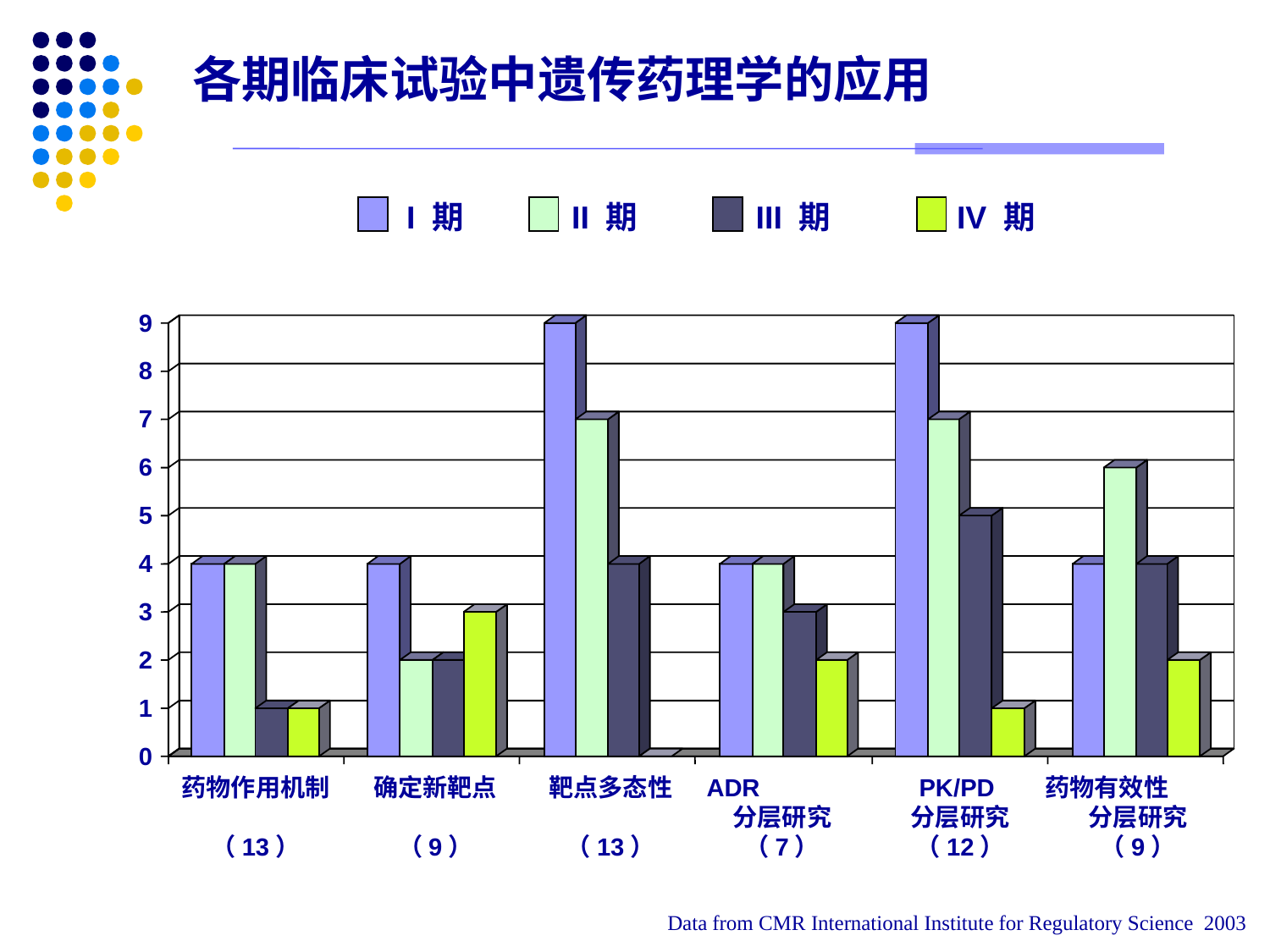

各期临床试验中遗传药理学的应用
 I 期
II 期
III 期
 IV 期

9

8

7

6

5

4

3

2

1

0

药物作用机制

（13）
确定新靶点

（9）
靶点多态性

（13）
ADR               分层研究
（7）
PK/PD  分层研究
（12）
药物有效性            分层研究
（9）
Data from CMR International Institute for Regulatory Science  2003